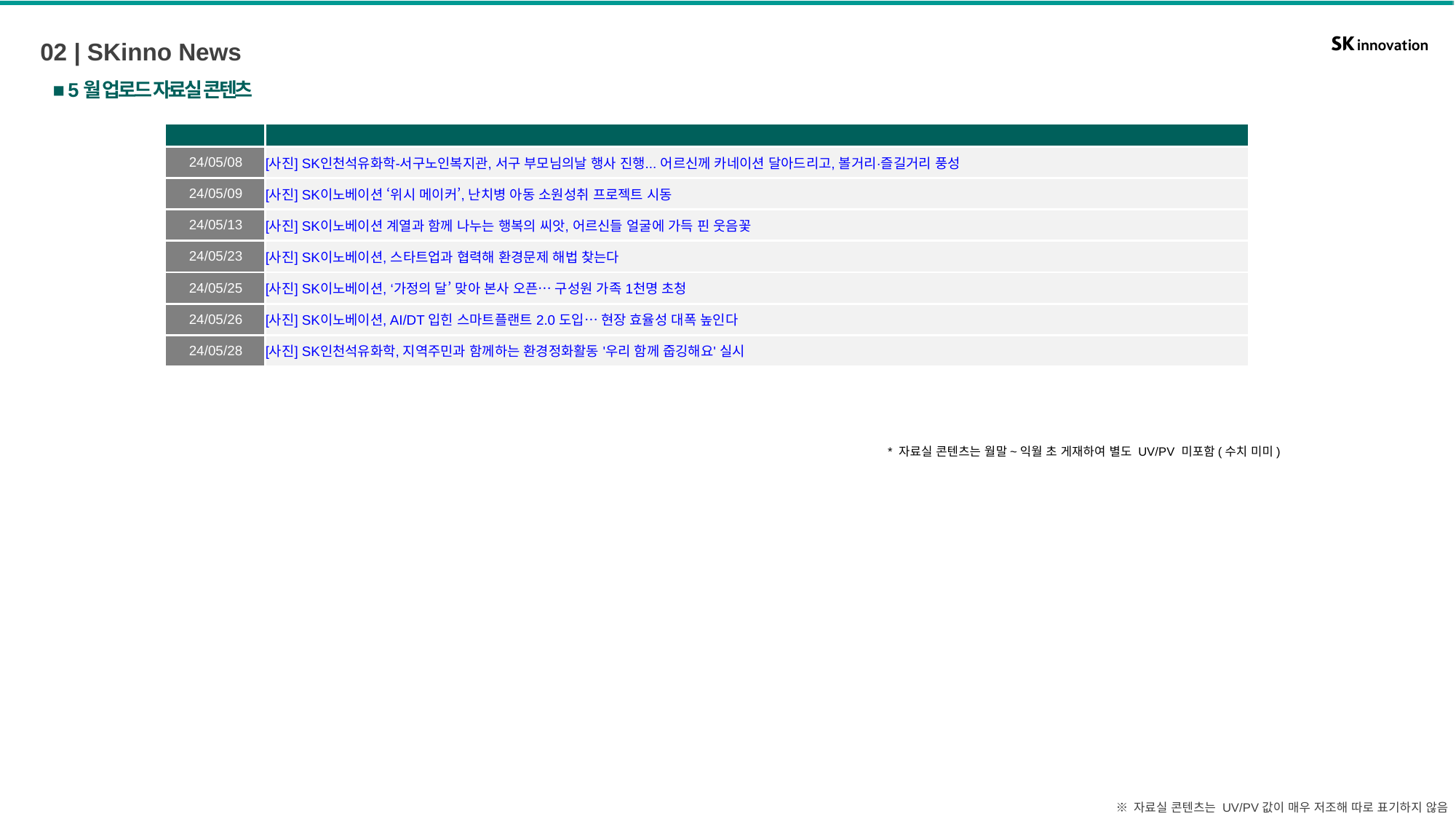

02 | SKinno News
■ 5월 업로드 자료실 콘텐츠
| 발행일 | 포스트명 |
| --- | --- |
| 24/05/08 | [사진] SK인천석유화학-서구노인복지관, 서구 부모님의날 행사 진행... 어르신께 카네이션 달아드리고, 볼거리·즐길거리 풍성 |
| 24/05/09 | [사진] SK이노베이션 ‘위시 메이커’, 난치병 아동 소원성취 프로젝트 시동 |
| 24/05/13 | [사진] SK이노베이션 계열과 함께 나누는 행복의 씨앗, 어르신들 얼굴에 가득 핀 웃음꽃 |
| 24/05/23 | [사진] SK이노베이션, 스타트업과 협력해 환경문제 해법 찾는다 |
| 24/05/25 | [사진] SK이노베이션, ‘가정의 달’ 맞아 본사 오픈… 구성원 가족 1천명 초청 |
| 24/05/26 | [사진] SK이노베이션, AI/DT 입힌 스마트플랜트 2.0 도입… 현장 효율성 대폭 높인다 |
| 24/05/28 | [사진] SK인천석유화학, 지역주민과 함께하는 환경정화활동 '우리 함께 줍깅해요' 실시 |
* 자료실 콘텐츠는 월말~익월 초 게재하여 별도 UV/PV 미포함(수치 미미)
※ 자료실 콘텐츠는 UV/PV값이 매우 저조해 따로 표기하지 않음